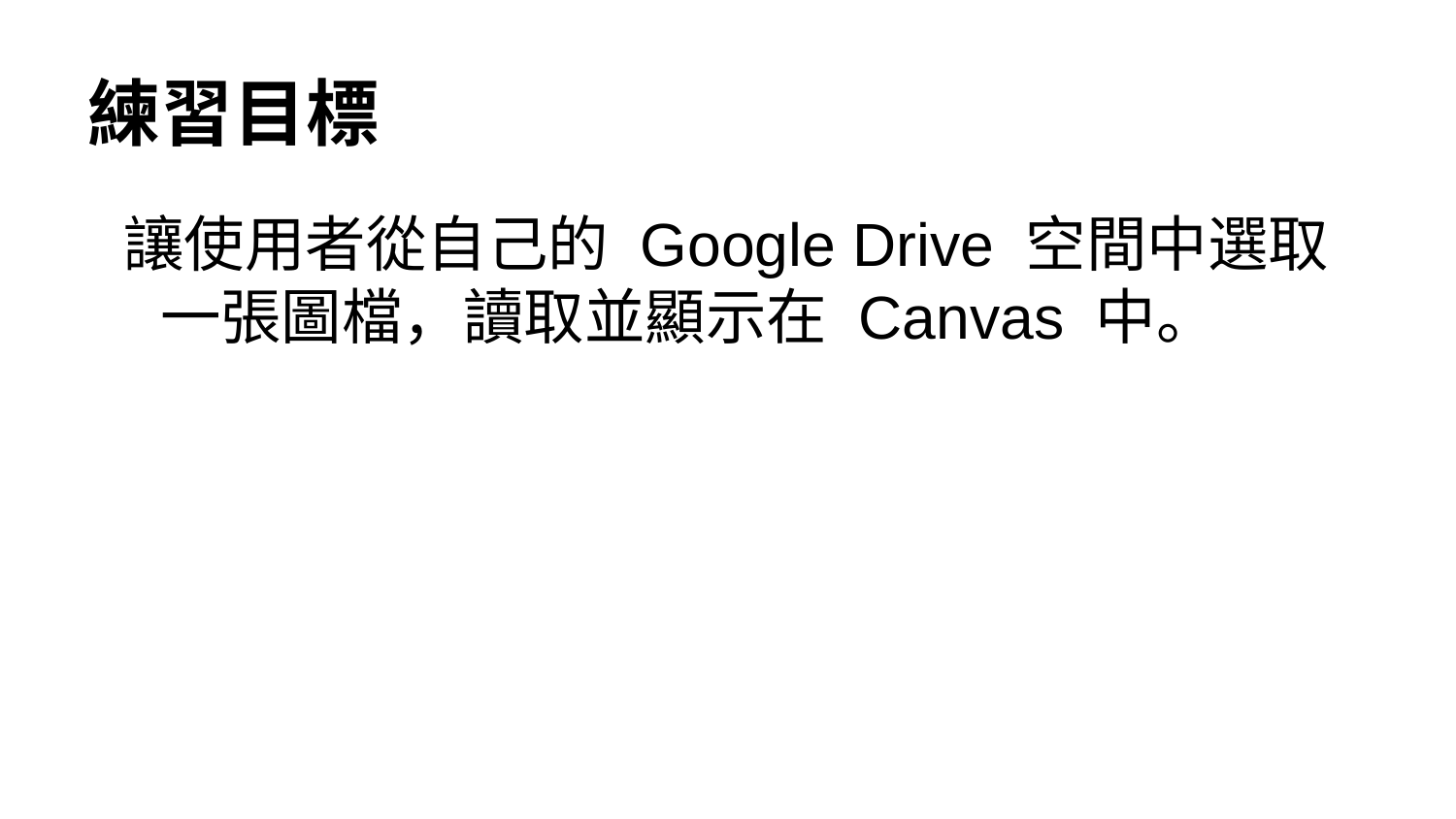

# 練習目標
讓使用者從自己的 Google Drive 空間中選取一張圖檔，讀取並顯示在 Canvas 中。